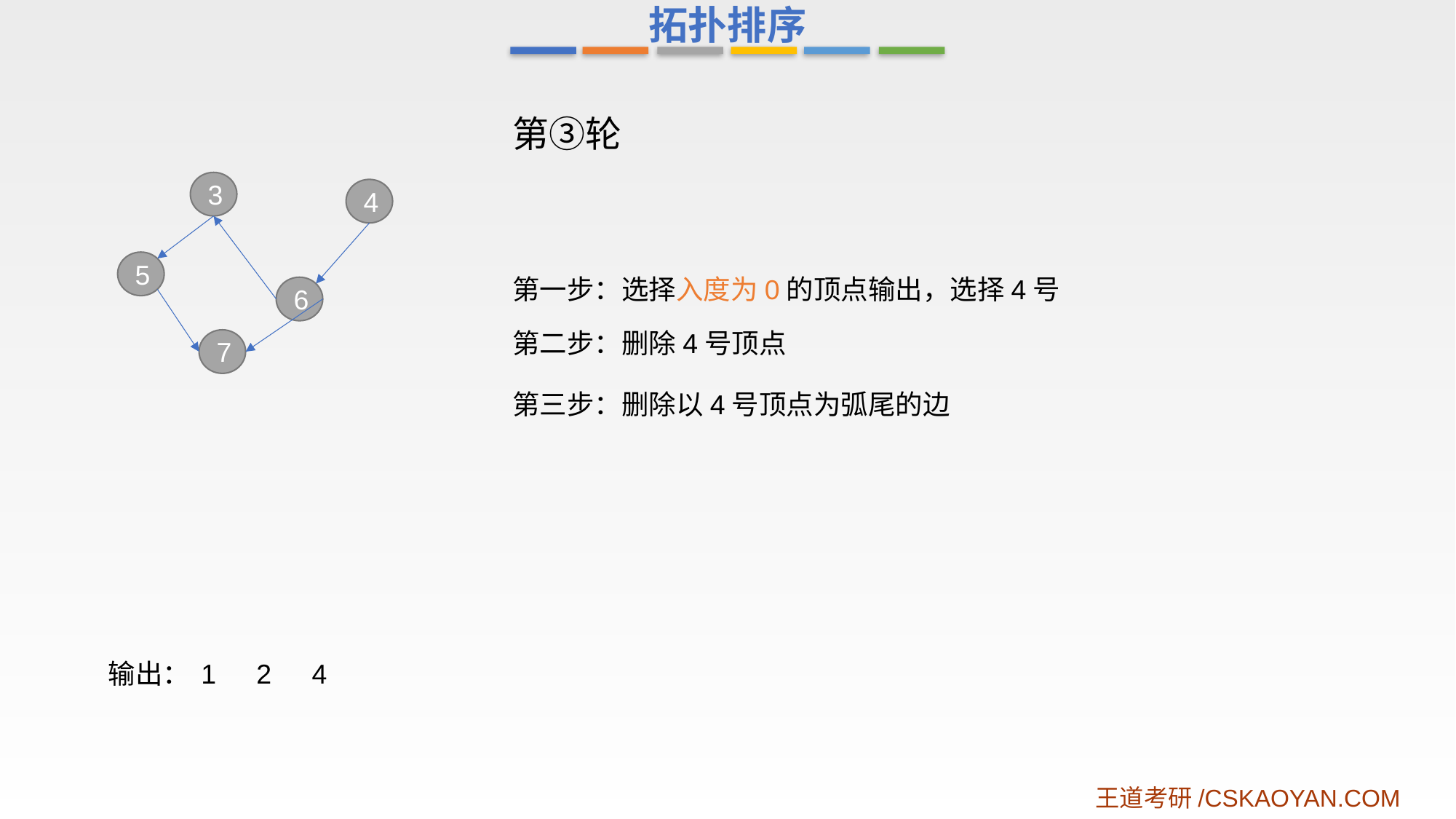

拓扑排序

第③轮
3
4
5
第一步：选择入度为0的顶点输出，选择4号
6
第二步：删除4号顶点
7
第三步：删除以4号顶点为弧尾的边
输出：
1
2
4
王道考研/CSKAOYAN.COM